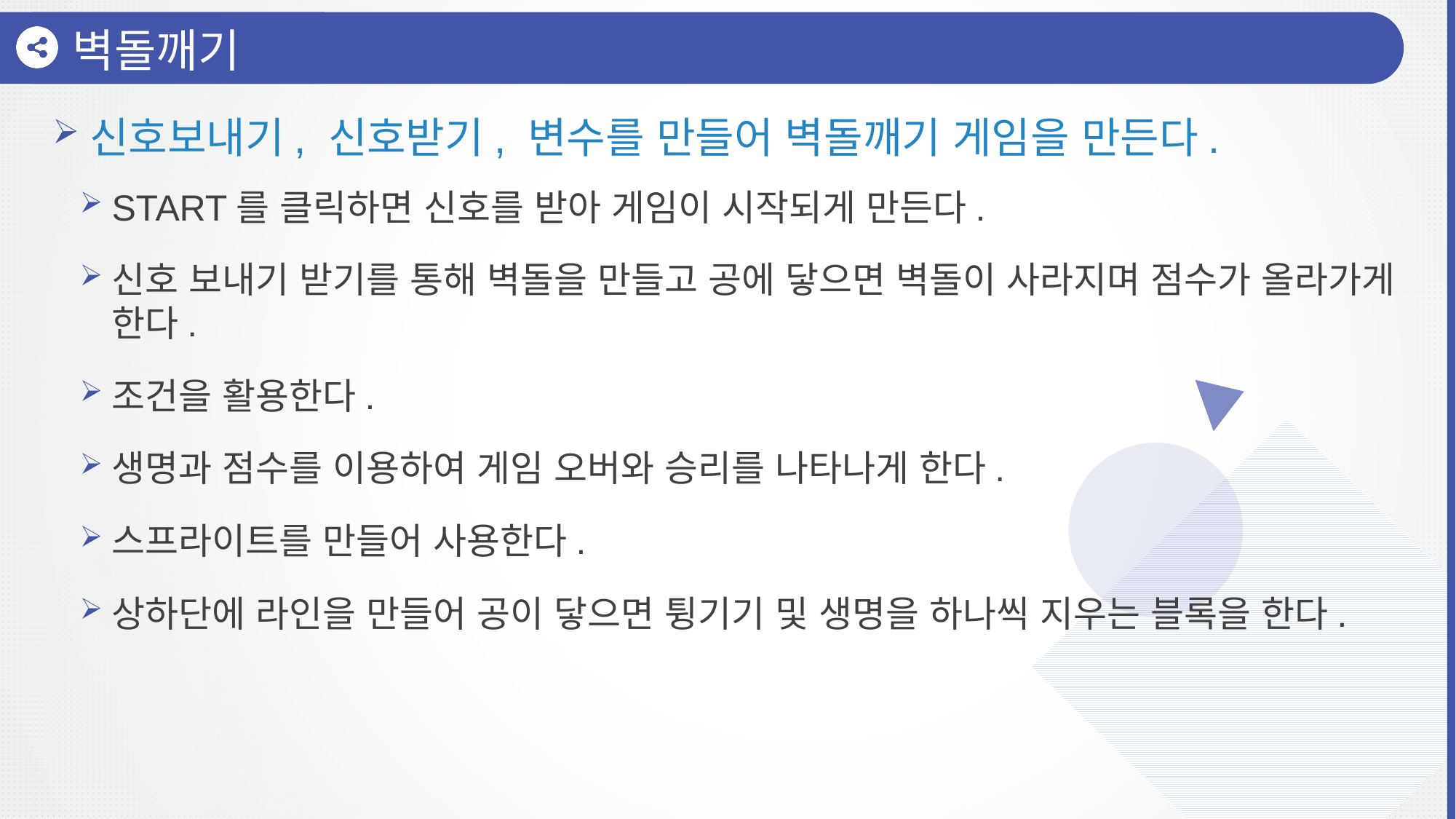

벽돌깨기
신호보내기, 신호받기, 변수를 만들어 벽돌깨기 게임을 만든다.
START를 클릭하면 신호를 받아 게임이 시작되게 만든다.
신호 보내기 받기를 통해 벽돌을 만들고 공에 닿으면 벽돌이 사라지며 점수가 올라가게 한다.
조건을 활용한다.
생명과 점수를 이용하여 게임 오버와 승리를 나타나게 한다.
스프라이트를 만들어 사용한다.
상하단에 라인을 만들어 공이 닿으면 튕기기 및 생명을 하나씩 지우는 블록을 한다.